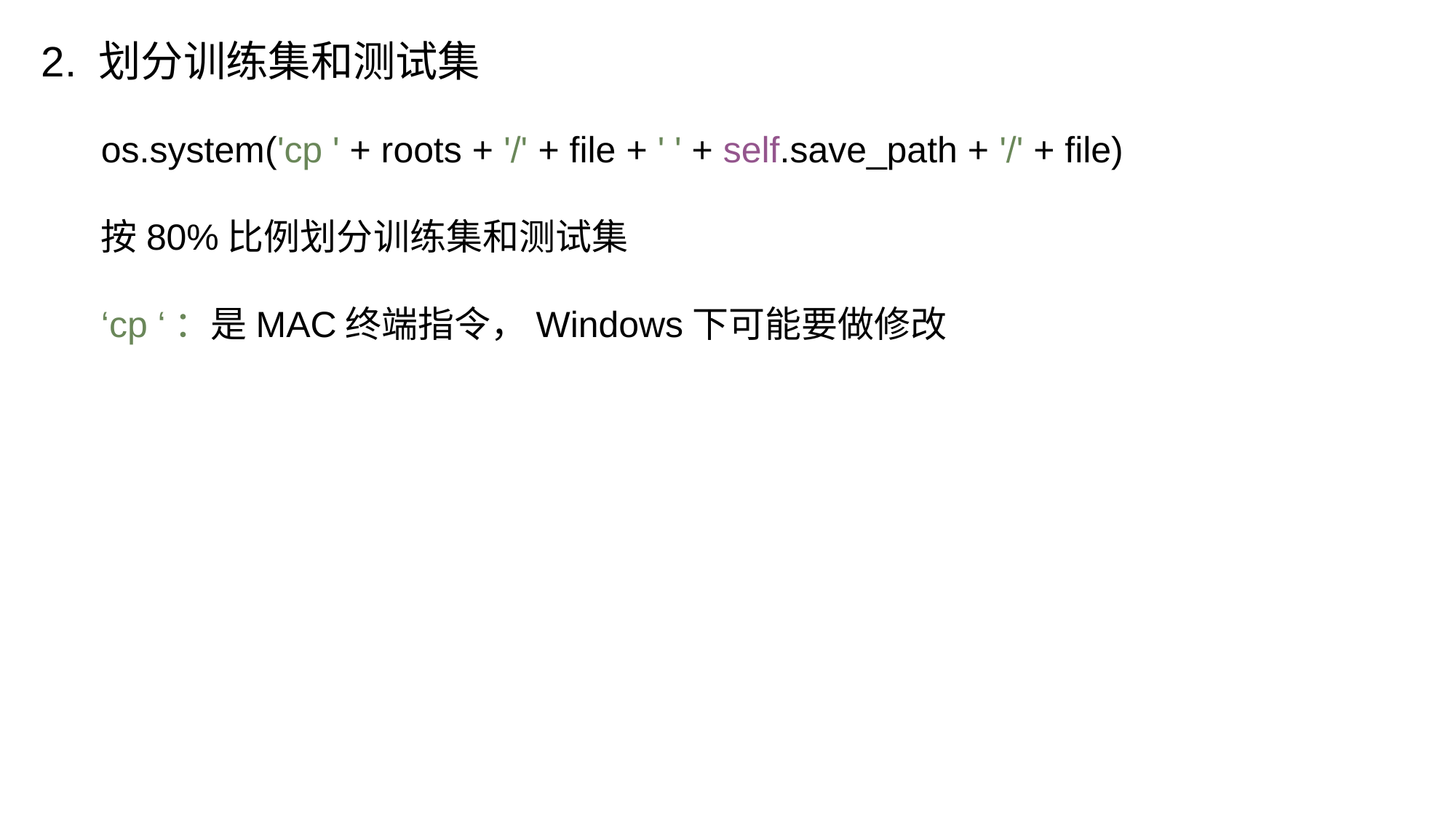

2. 划分训练集和测试集

os.system('cp ' + roots + '/' + file + ' ' + self.save_path + '/' + file)

按80%比例划分训练集和测试集

‘cp ‘：是MAC终端指令，Windows下可能要做修改